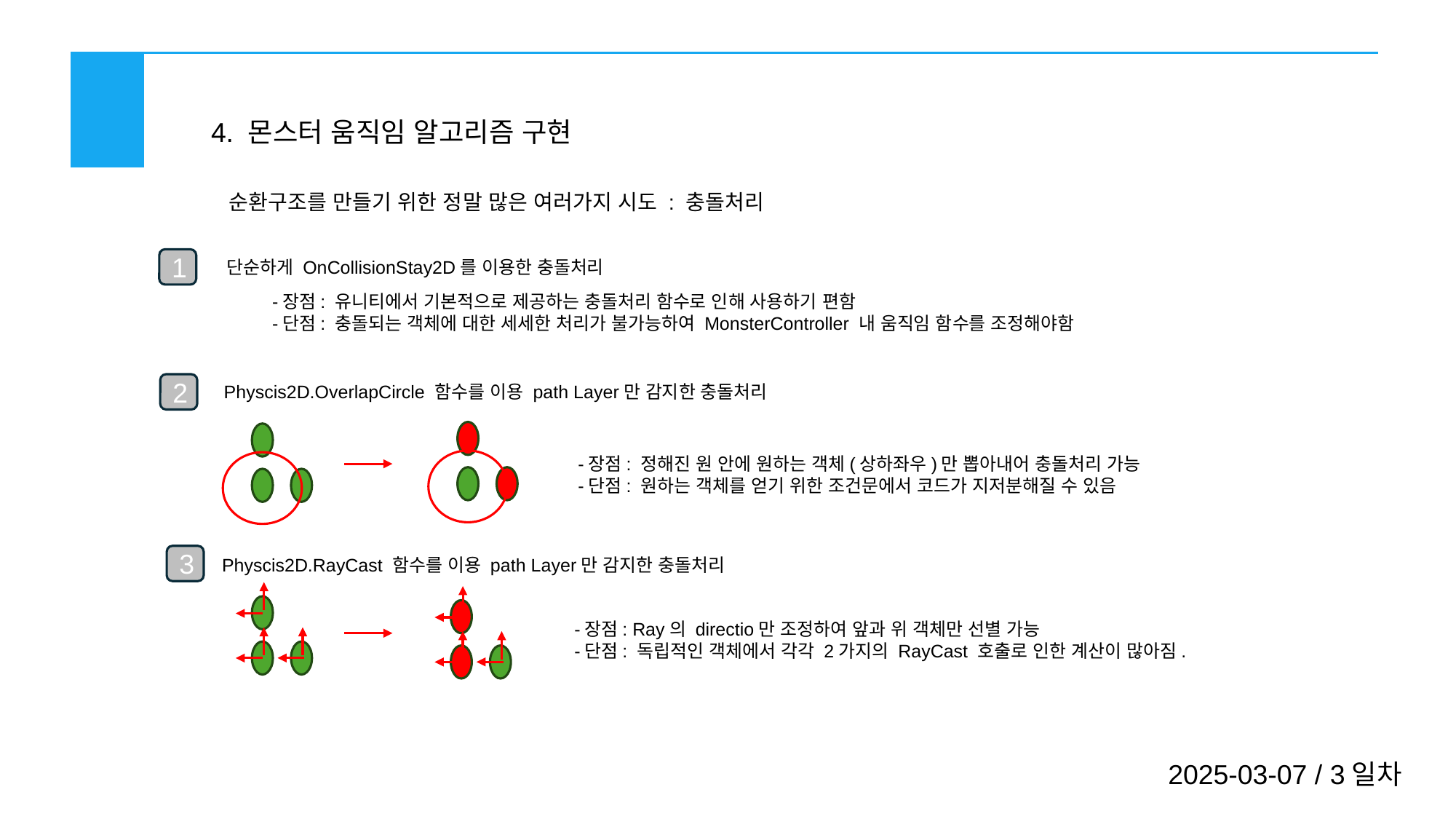

4. 몬스터 움직임 알고리즘 구현
순환구조를 만들기 위한 정말 많은 여러가지 시도 : 충돌처리
1
단순하게 OnCollisionStay2D를 이용한 충돌처리
-장점: 유니티에서 기본적으로 제공하는 충돌처리 함수로 인해 사용하기 편함
-단점: 충돌되는 객체에 대한 세세한 처리가 불가능하여 MonsterController 내 움직임 함수를 조정해야함
2
Physcis2D.OverlapCircle 함수를 이용 path Layer만 감지한 충돌처리

-장점: 정해진 원 안에 원하는 객체(상하좌우)만 뽑아내어 충돌처리 가능
-단점: 원하는 객체를 얻기 위한 조건문에서 코드가 지저분해질 수 있음

3
Physcis2D.RayCast 함수를 이용 path Layer만 감지한 충돌처리

-장점: Ray의 directio만 조정하여 앞과 위 객체만 선별 가능
-단점: 독립적인 객체에서 각각 2가지의 RayCast 호출로 인한 계산이 많아짐.

2025-03-07 / 3일차